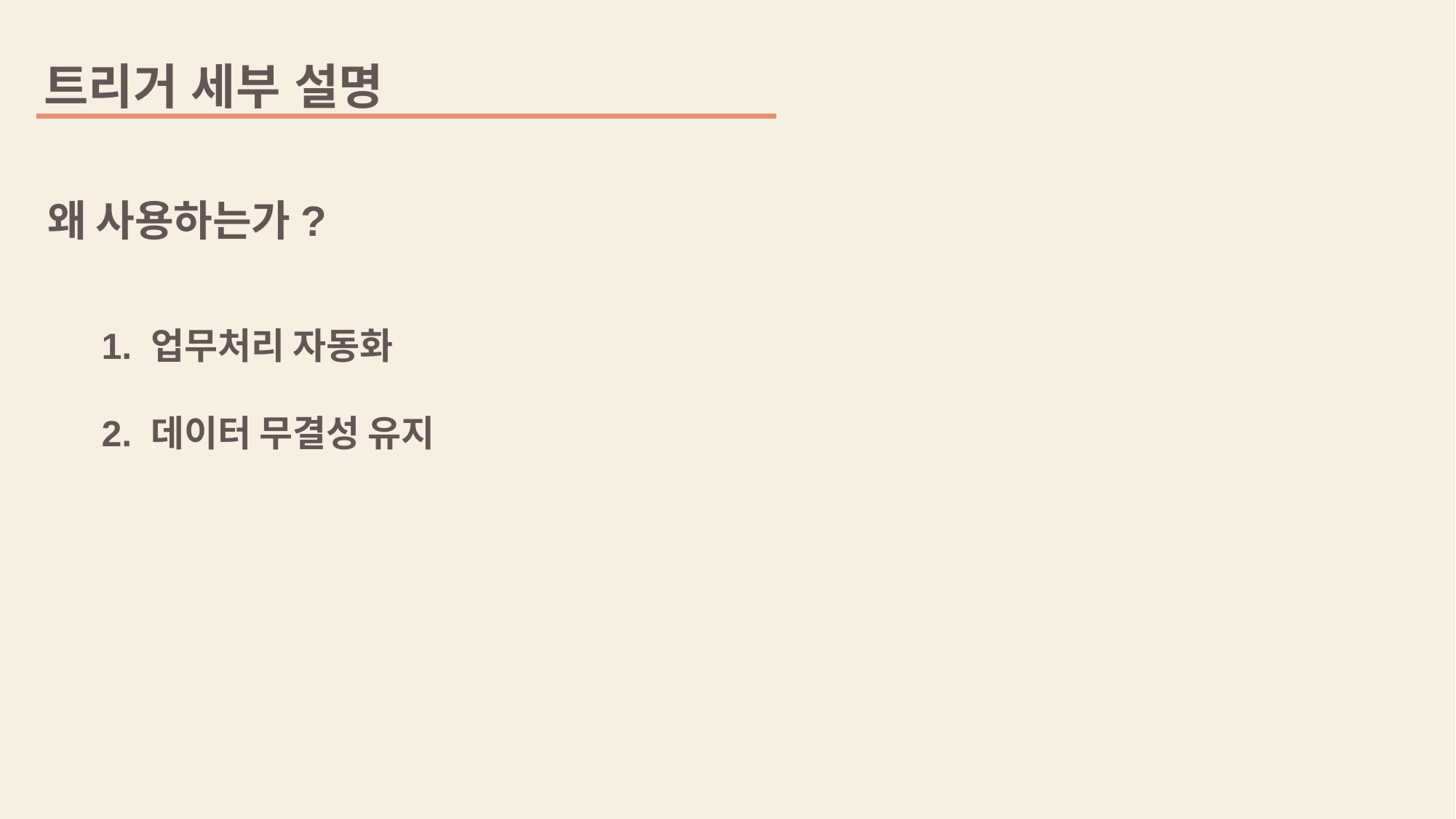

트리거 세부 설명
왜 사용하는가?
1. 업무처리 자동화
2. 데이터 무결성 유지